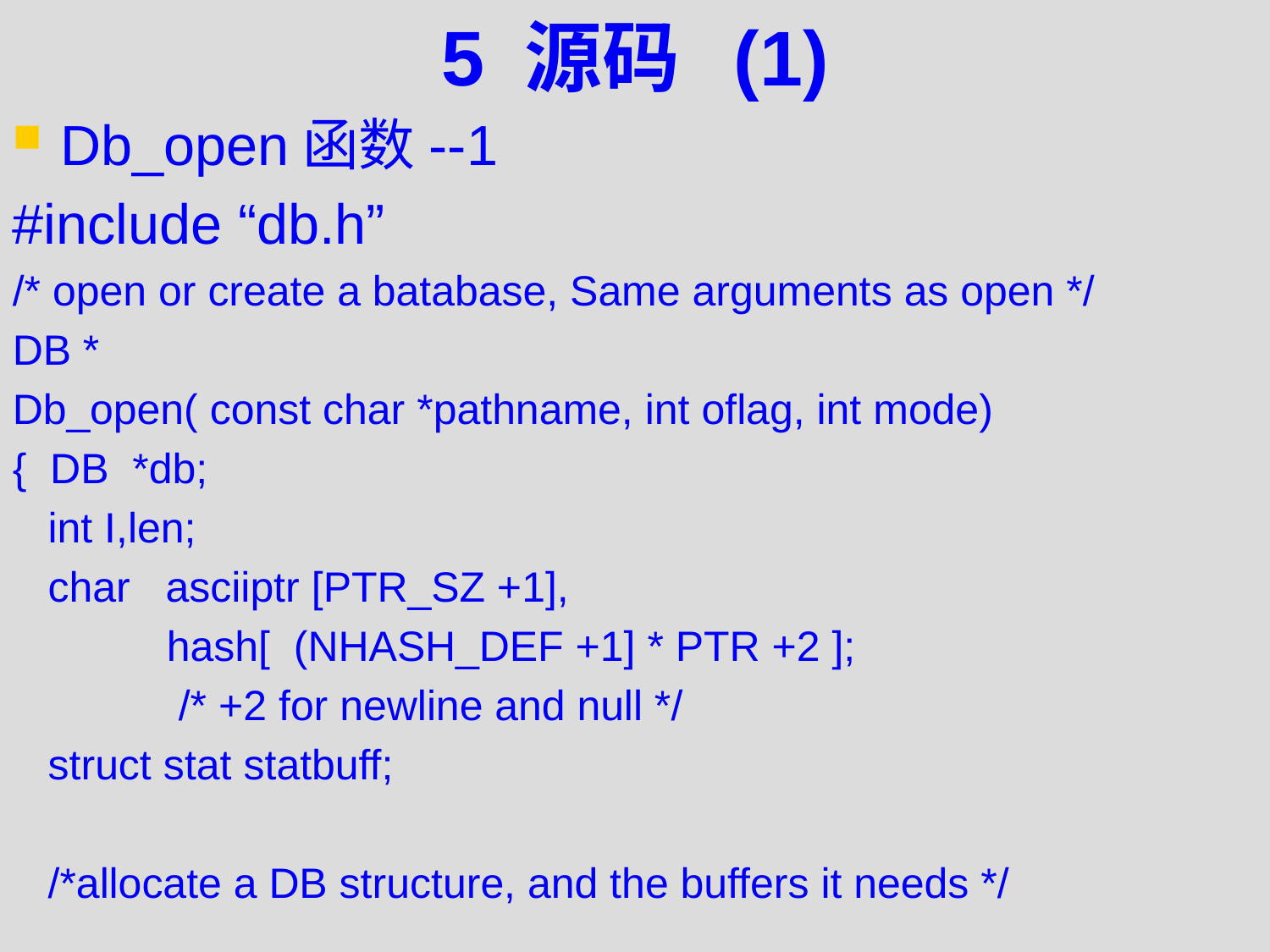

# 5 源码  (1)
Db_open函数--1
#include “db.h”
/* open or create a batabase, Same arguments as open */
DB *
Db_open( const char *pathname, int oflag, int mode)
{  DB  *db;
   int I,len;
   char   asciiptr [PTR_SZ +1],
             hash[  (NHASH_DEF +1] * PTR +2 ];
              /* +2 for newline and null */
   struct stat statbuff;

   /*allocate a DB structure, and the buffers it needs */